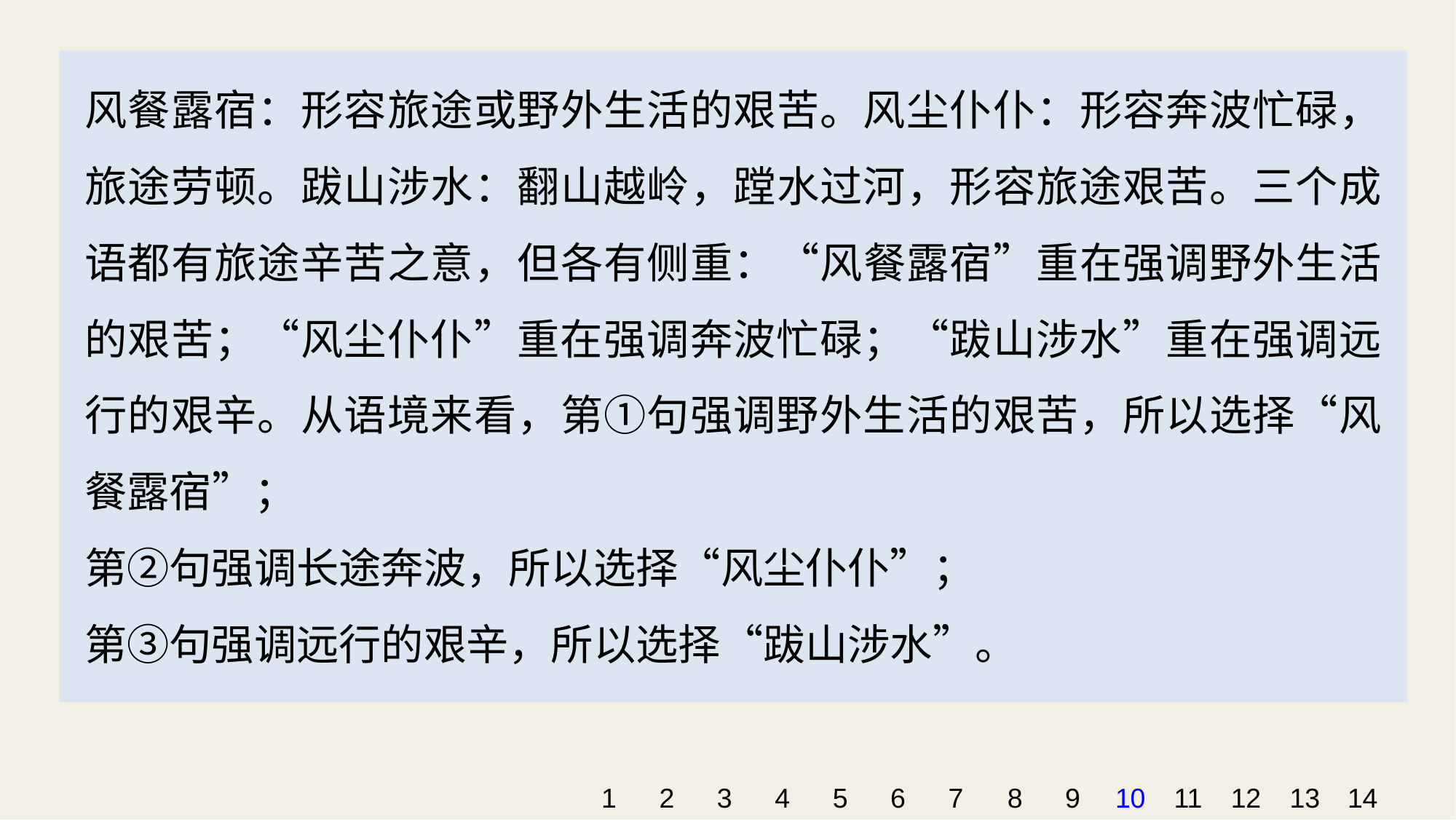

风餐露宿：形容旅途或野外生活的艰苦。风尘仆仆：形容奔波忙碌，旅途劳顿。跋山涉水：翻山越岭，蹚水过河，形容旅途艰苦。三个成语都有旅途辛苦之意，但各有侧重：“风餐露宿”重在强调野外生活的艰苦；“风尘仆仆”重在强调奔波忙碌；“跋山涉水”重在强调远行的艰辛。从语境来看，第①句强调野外生活的艰苦，所以选择“风餐露宿”；
第②句强调长途奔波，所以选择“风尘仆仆”；
第③句强调远行的艰辛，所以选择“跋山涉水”。
1
2
3
4
5
6
7
8
9
10
11
12
13
14